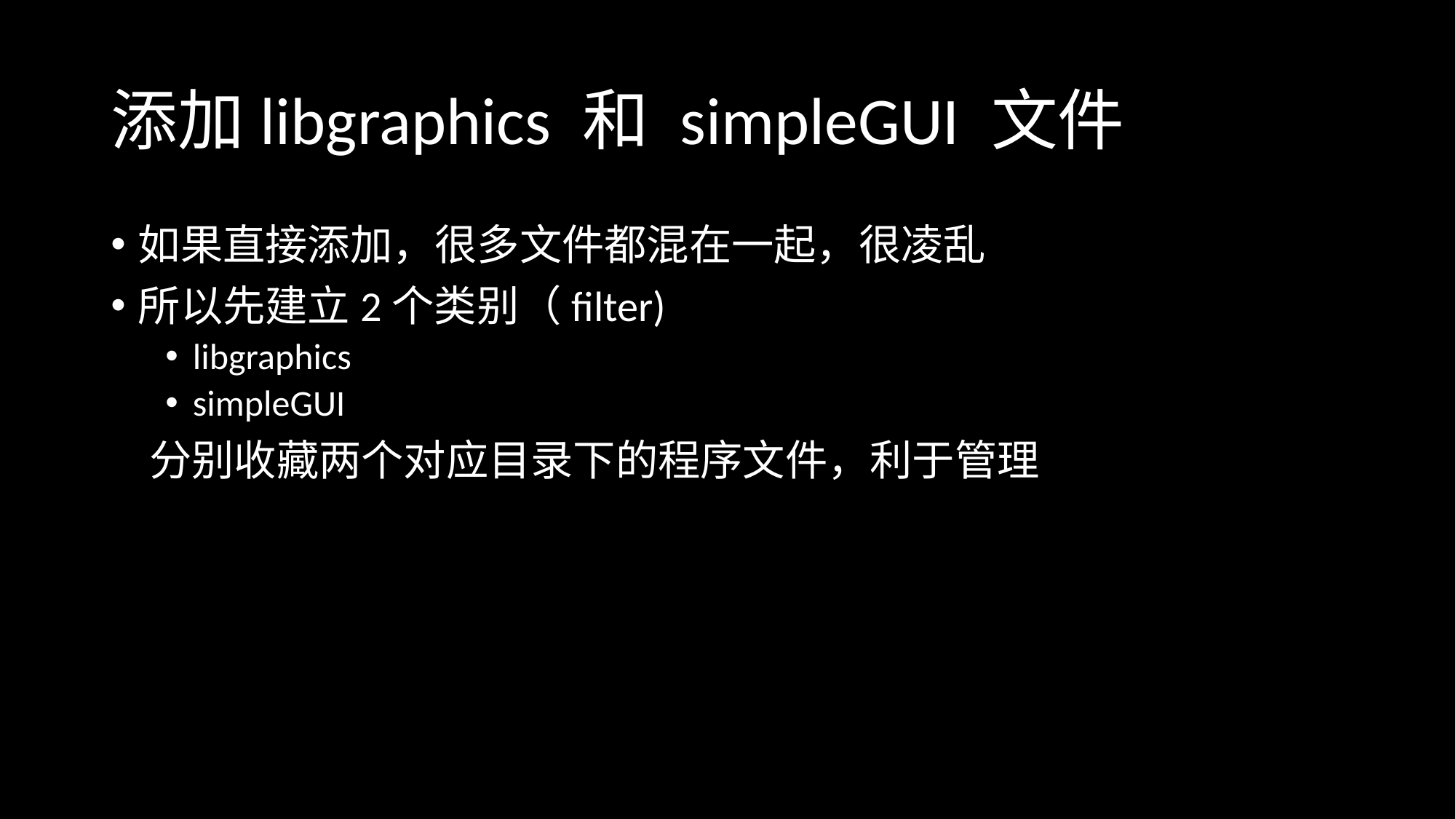

# 添加libgraphics 和 simpleGUI 文件
如果直接添加，很多文件都混在一起，很凌乱
所以先建立2个类别（filter)
libgraphics
simpleGUI
   分别收藏两个对应目录下的程序文件，利于管理